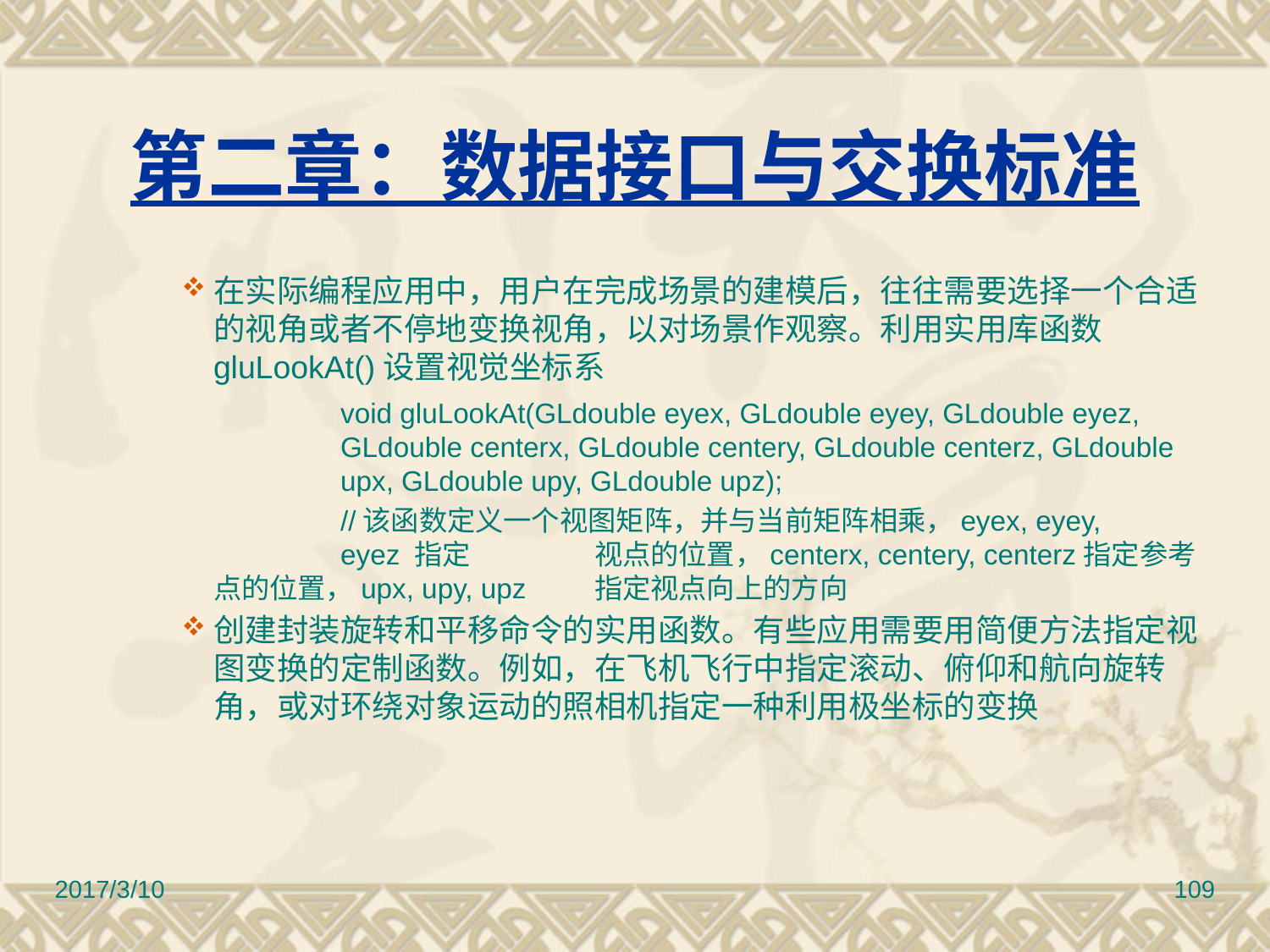

# 第二章：数据接口与交换标准
在实际编程应用中，用户在完成场景的建模后，往往需要选择一个合适的视角或者不停地变换视角，以对场景作观察。利用实用库函数gluLookAt()设置视觉坐标系
		void gluLookAt(GLdouble eyex, GLdouble eyey, GLdouble eyez, 	GLdouble centerx, GLdouble centery, GLdouble centerz, GLdouble 	upx, GLdouble upy, GLdouble upz);
		//该函数定义一个视图矩阵，并与当前矩阵相乘，eyex, eyey, 	eyez 指定	视点的位置，centerx, centery, centerz指定参考点的位置，upx, upy, upz 	指定视点向上的方向
创建封装旋转和平移命令的实用函数。有些应用需要用简便方法指定视图变换的定制函数。例如，在飞机飞行中指定滚动、俯仰和航向旋转角，或对环绕对象运动的照相机指定一种利用极坐标的变换
2017/3/10
109